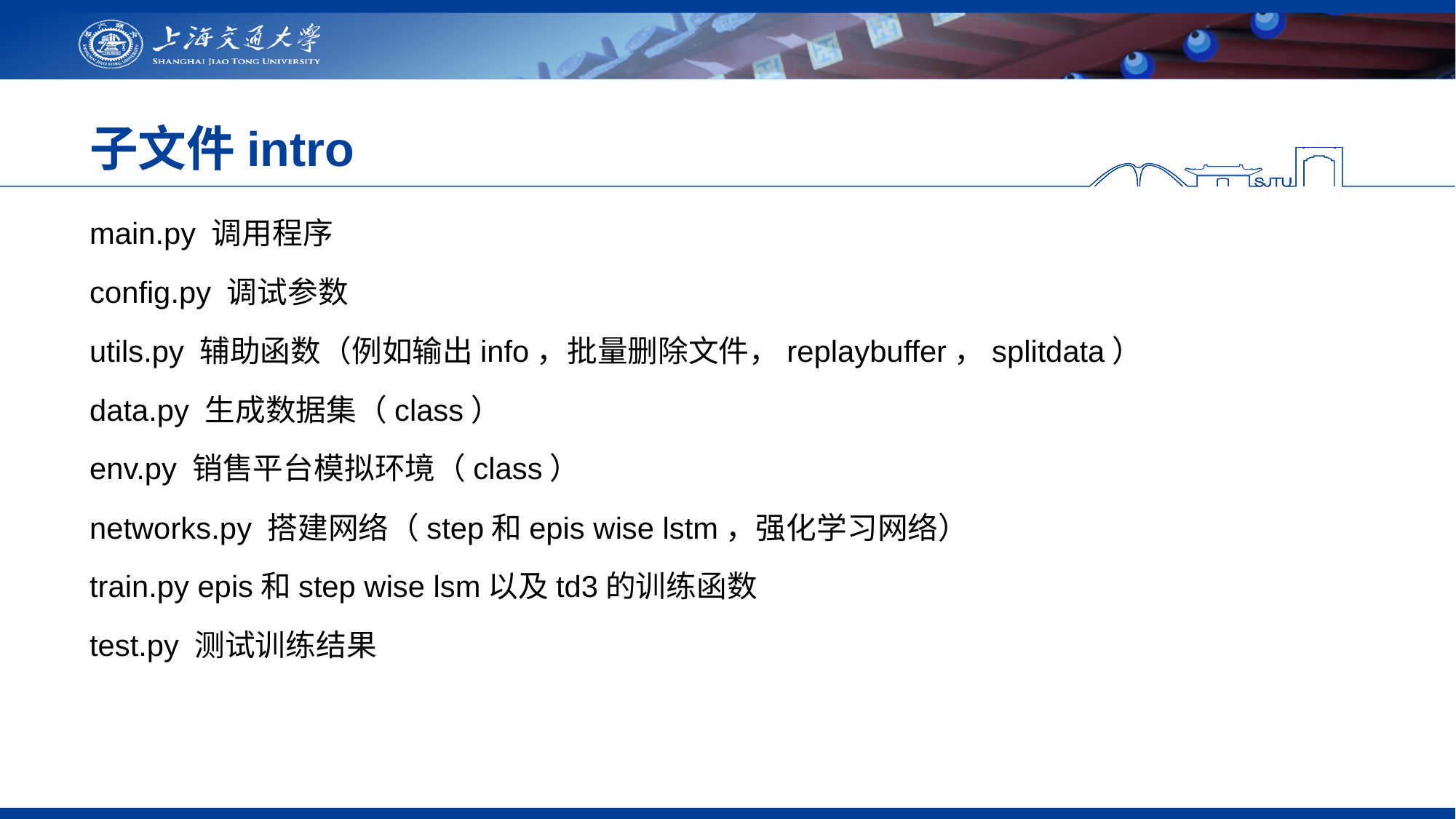

# 子文件intro
main.py 调用程序
config.py 调试参数
utils.py 辅助函数（例如输出info，批量删除文件，replaybuffer，splitdata）
data.py 生成数据集（class）
env.py 销售平台模拟环境（class）
networks.py 搭建网络（step和epis wise lstm，强化学习网络）
train.py epis和step wise lsm以及td3的训练函数
test.py 测试训练结果